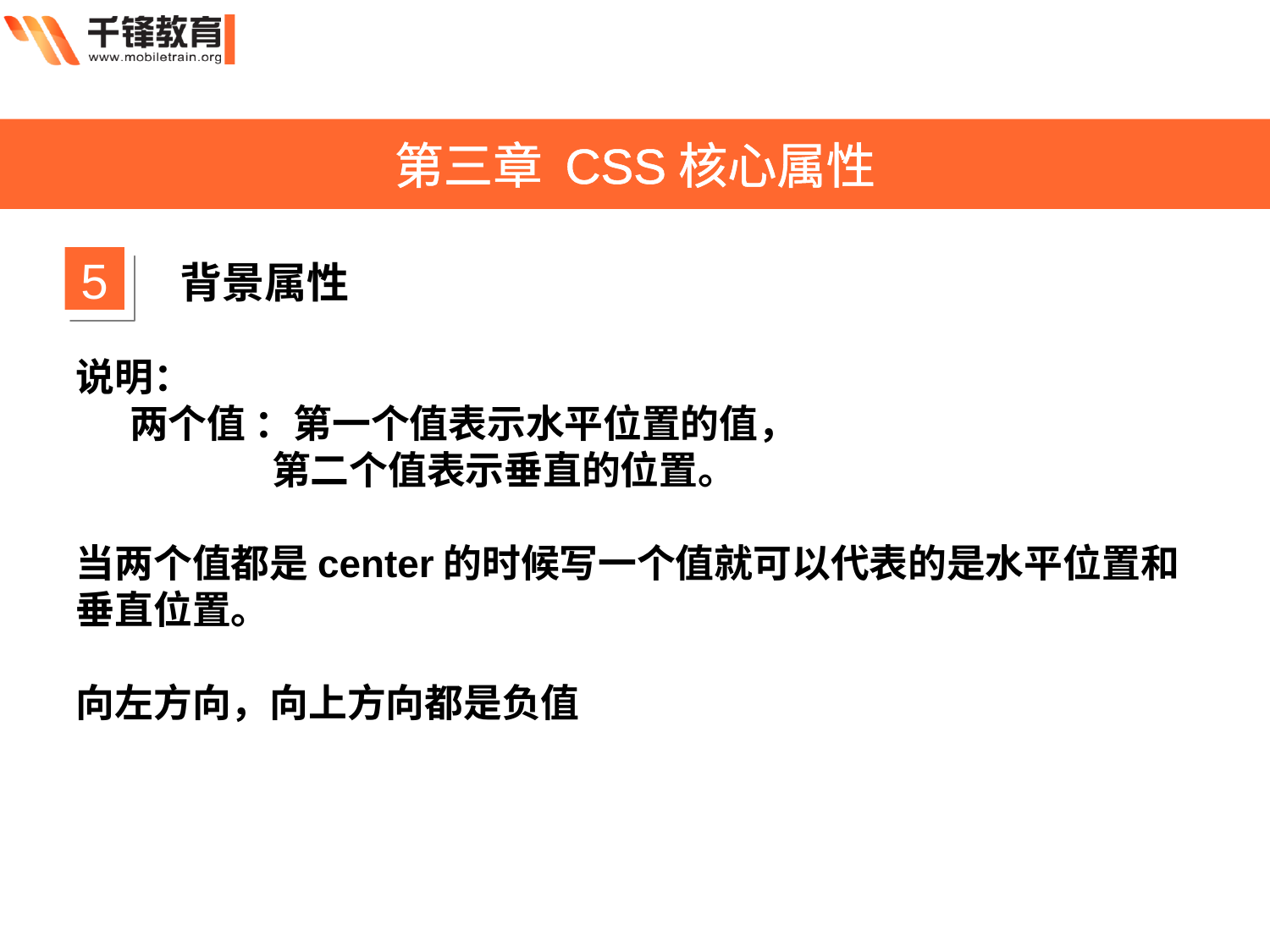

第三章 CSS核心属性
5

背景属性

说明：
     两个值 ：第一个值表示水平位置的值，
                     第二个值表示垂直的位置。

当两个值都是center的时候写一个值就可以代表的是水平位置和垂直位置。

向左方向，向上方向都是负值